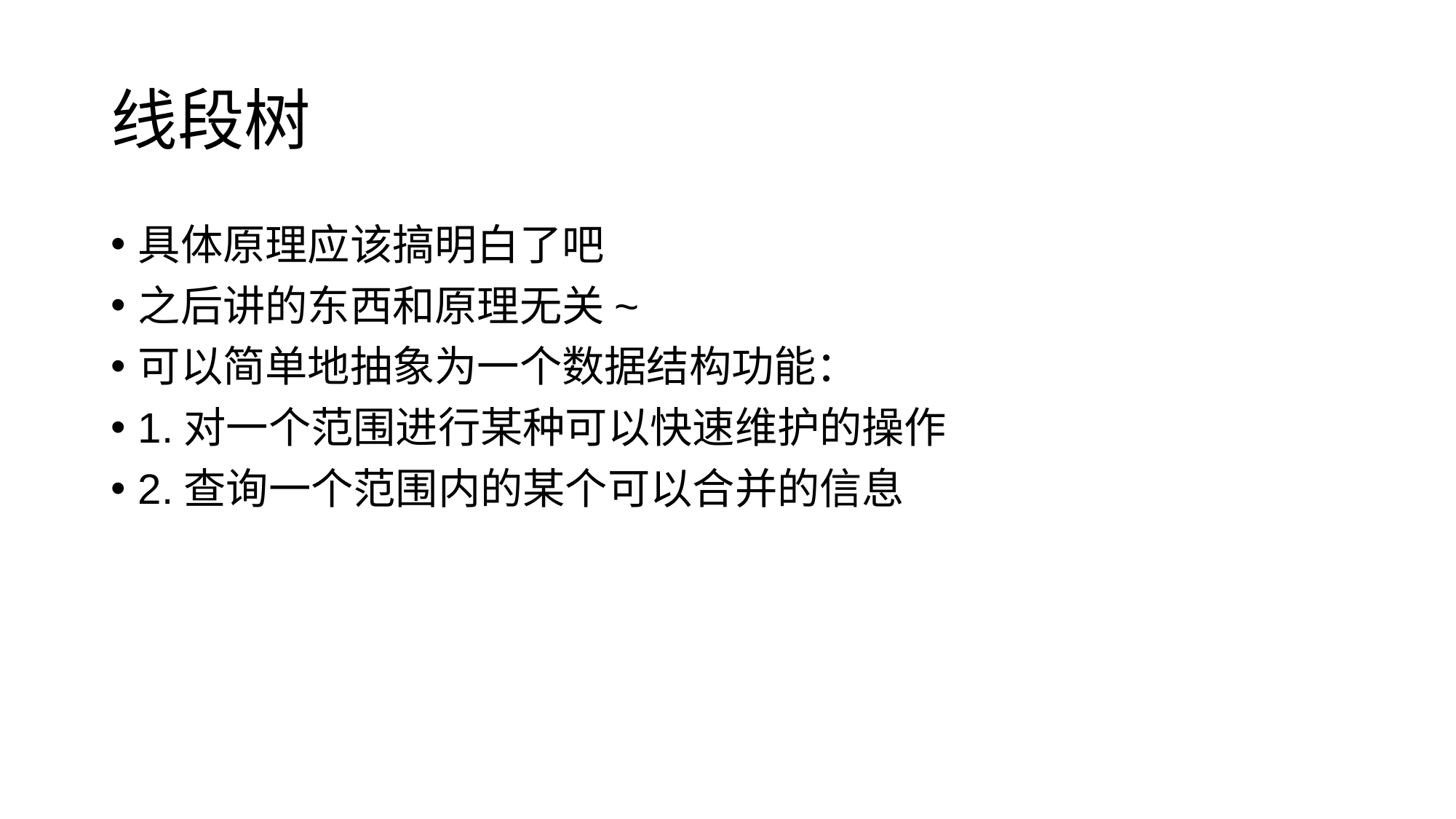

# 线段树
具体原理应该搞明白了吧
之后讲的东西和原理无关~
可以简单地抽象为一个数据结构功能：
1.对一个范围进行某种可以快速维护的操作
2.查询一个范围内的某个可以合并的信息